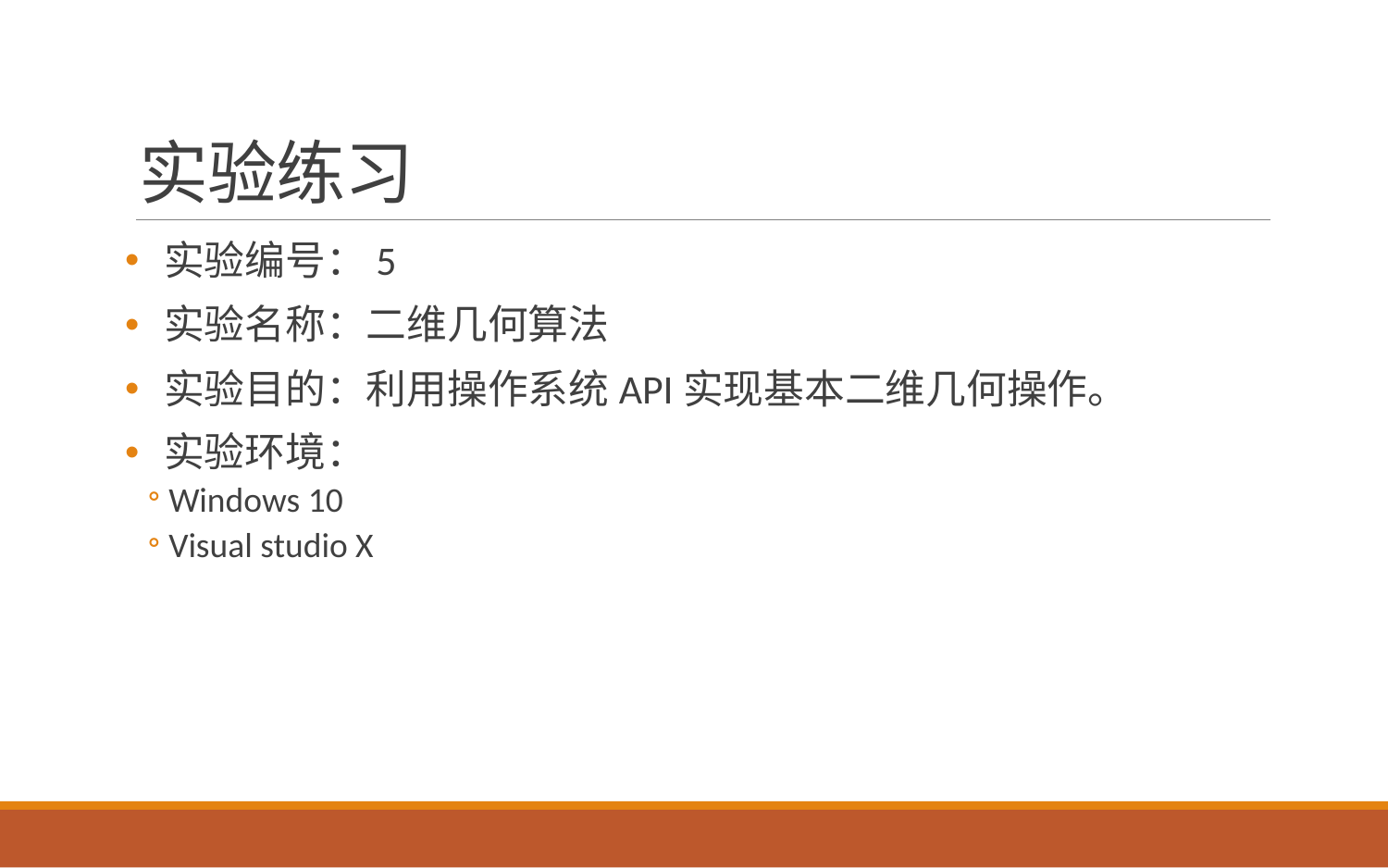

# 实验练习
实验编号：5
实验名称：二维几何算法
实验目的：利用操作系统API实现基本二维几何操作。
实验环境：
Windows 10
Visual studio X